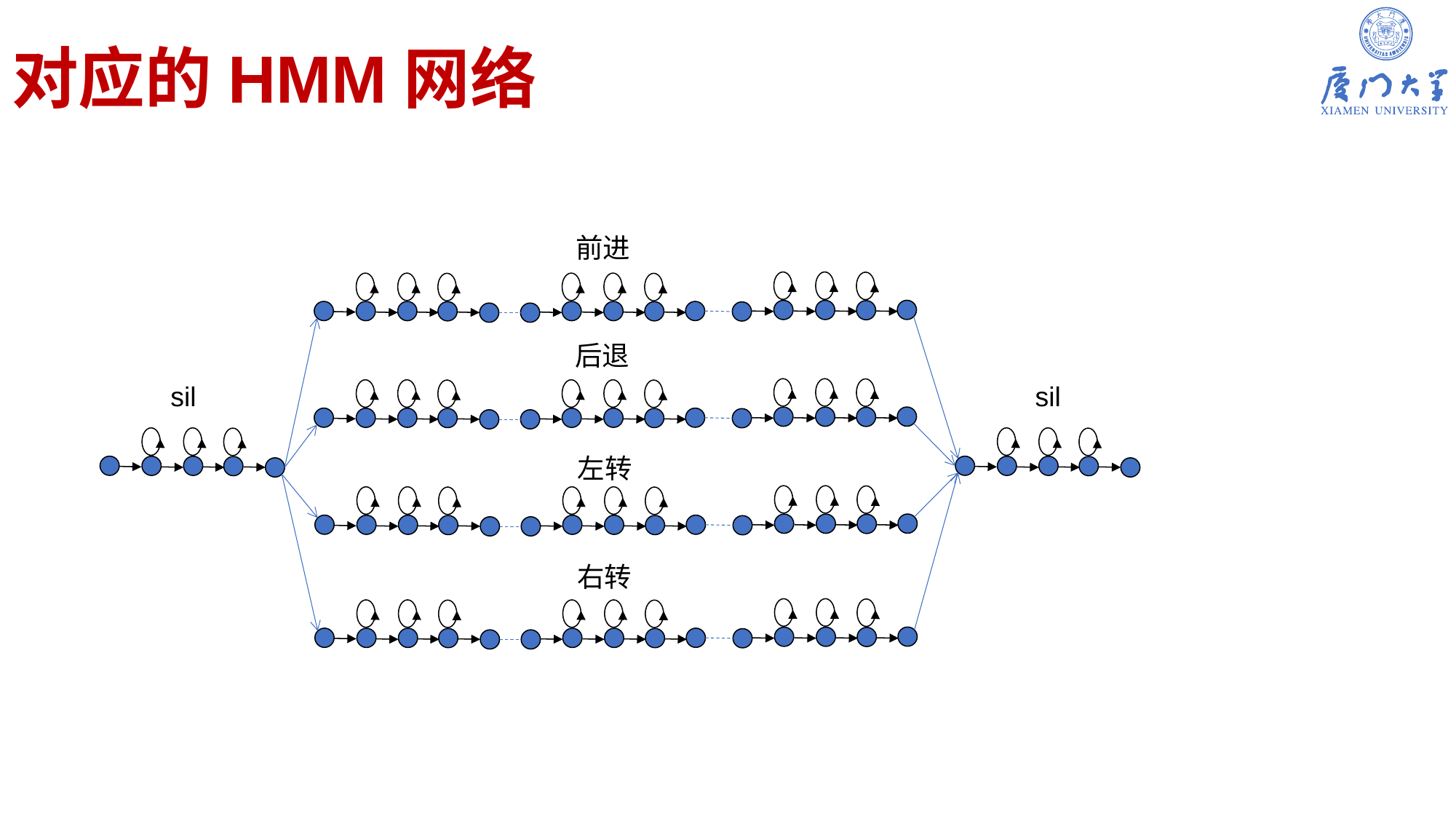

# 对应的HMM网络
前进

后退
sil
sil

左转

右转